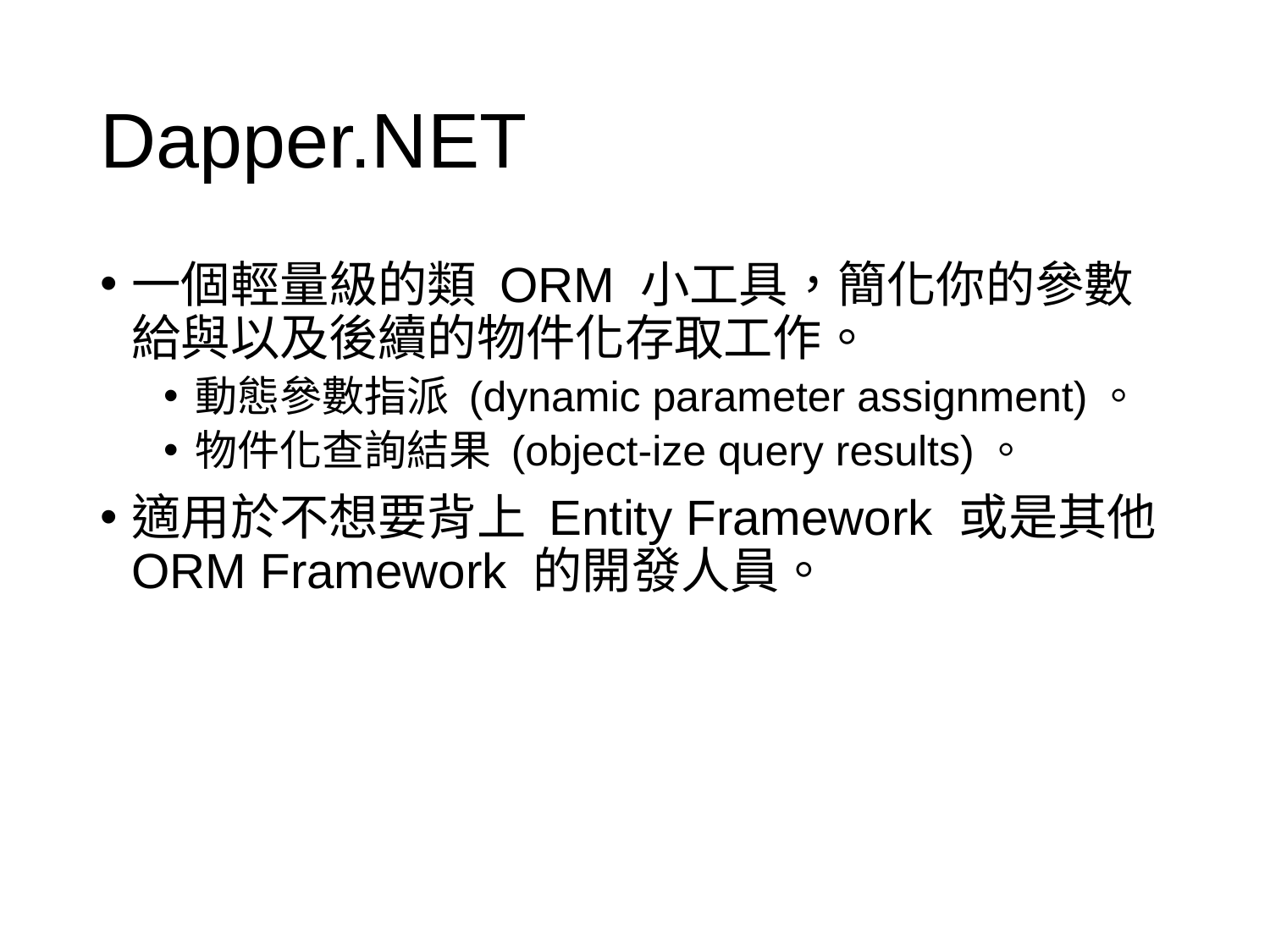

# Dapper.NET
一個輕量級的類 ORM 小工具，簡化你的參數給與以及後續的物件化存取工作。
動態參數指派 (dynamic parameter assignment)。
物件化查詢結果 (object-ize query results)。
適用於不想要背上 Entity Framework 或是其他 ORM Framework 的開發人員。